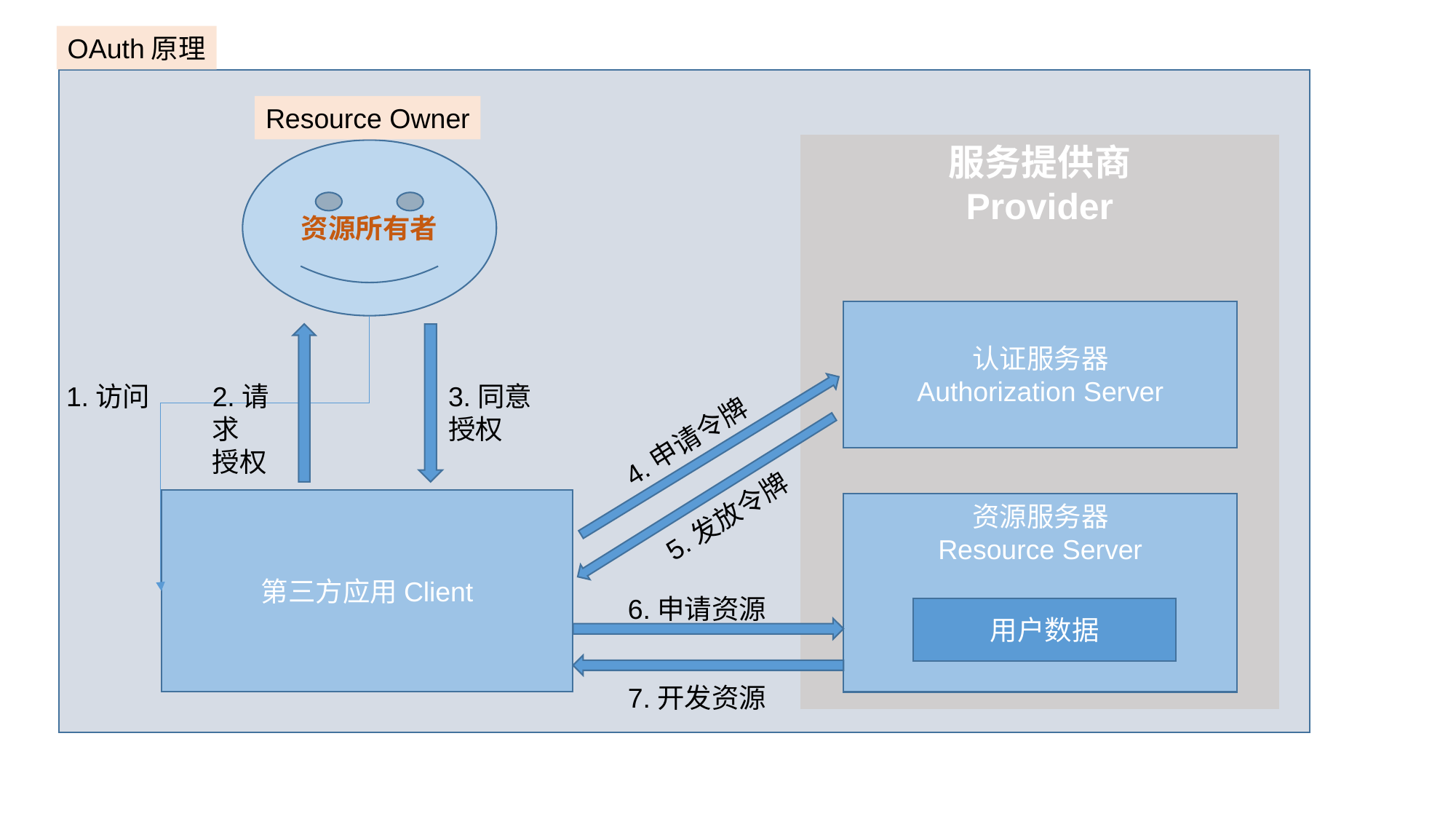

OAuth原理

Resource Owner
服务提供商
Provider
资源所有者
认证服务器
Authorization Server

1.访问
2.请求
授权
3.同意
授权
4.申请令牌

第三方应用Client
资源服务器
Resource Server
5.发放令牌
6.申请资源
用户数据

7.开发资源